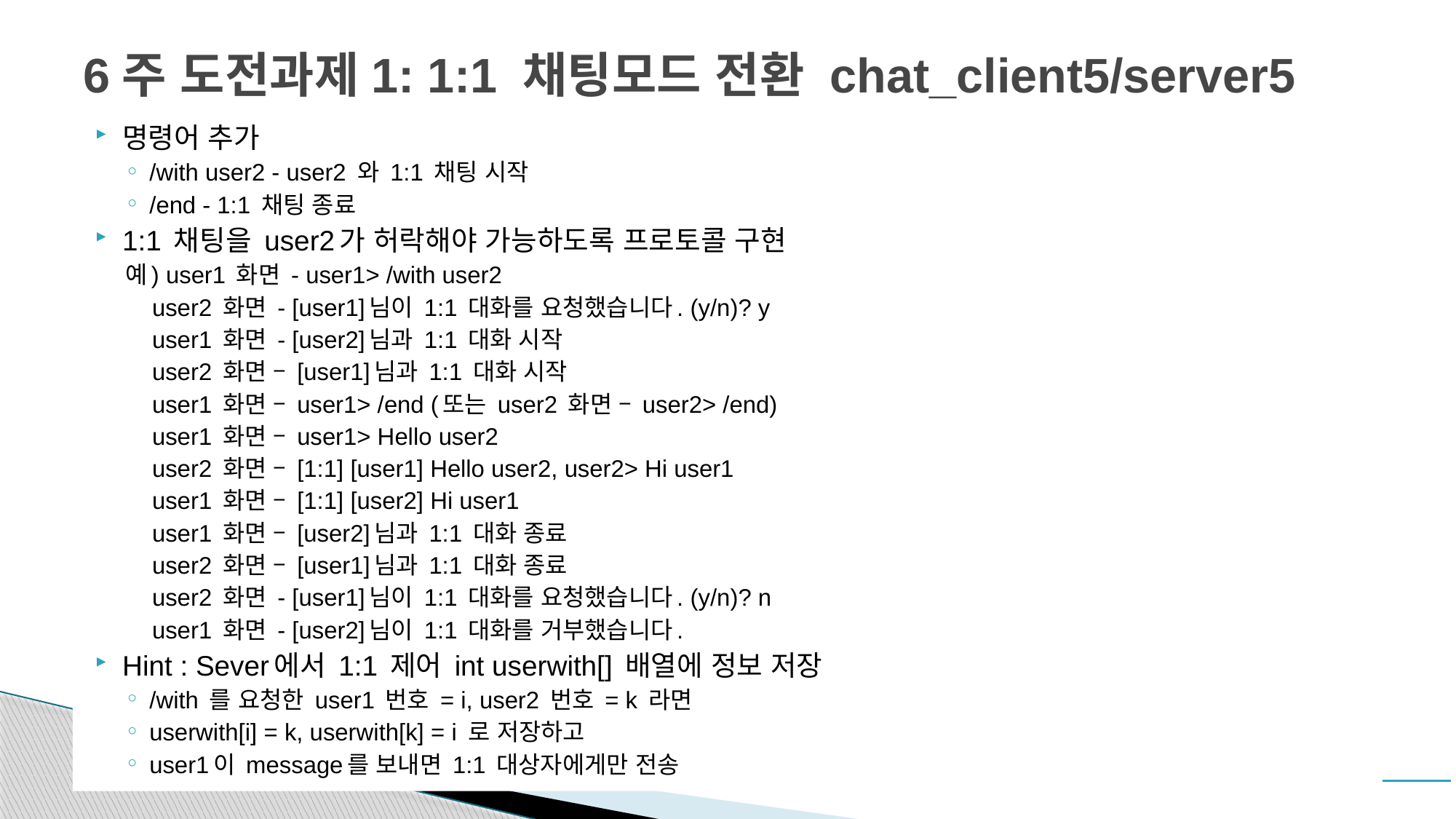

# 6주 도전과제1: 1:1 채팅모드 전환 chat_client5/server5
명령어 추가
/with user2 - user2 와 1:1 채팅 시작
/end - 1:1 채팅 종료
1:1 채팅을 user2가 허락해야 가능하도록 프로토콜 구현
예) user1 화면 - user1> /with user2
    user2 화면 - [user1]님이 1:1 대화를 요청했습니다. (y/n)? y
    user1 화면 - [user2]님과 1:1 대화 시작
    user2 화면 – [user1]님과 1:1 대화 시작
    user1 화면 – user1> /end (또는 user2 화면 – user2> /end)
    user1 화면 – user1> Hello user2
    user2 화면 – [1:1] [user1] Hello user2, user2> Hi user1
    user1 화면 – [1:1] [user2] Hi user1
    user1 화면 – [user2]님과 1:1 대화 종료
    user2 화면 – [user1]님과 1:1 대화 종료
    user2 화면 - [user1]님이 1:1 대화를 요청했습니다. (y/n)? n
    user1 화면 - [user2]님이 1:1 대화를 거부했습니다.
Hint : Sever에서 1:1 제어 int userwith[] 배열에 정보 저장
/with 를 요청한 user1 번호 = i, user2 번호 = k 라면
userwith[i] = k, userwith[k] = i 로 저장하고
user1이 message를 보내면 1:1 대상자에게만 전송